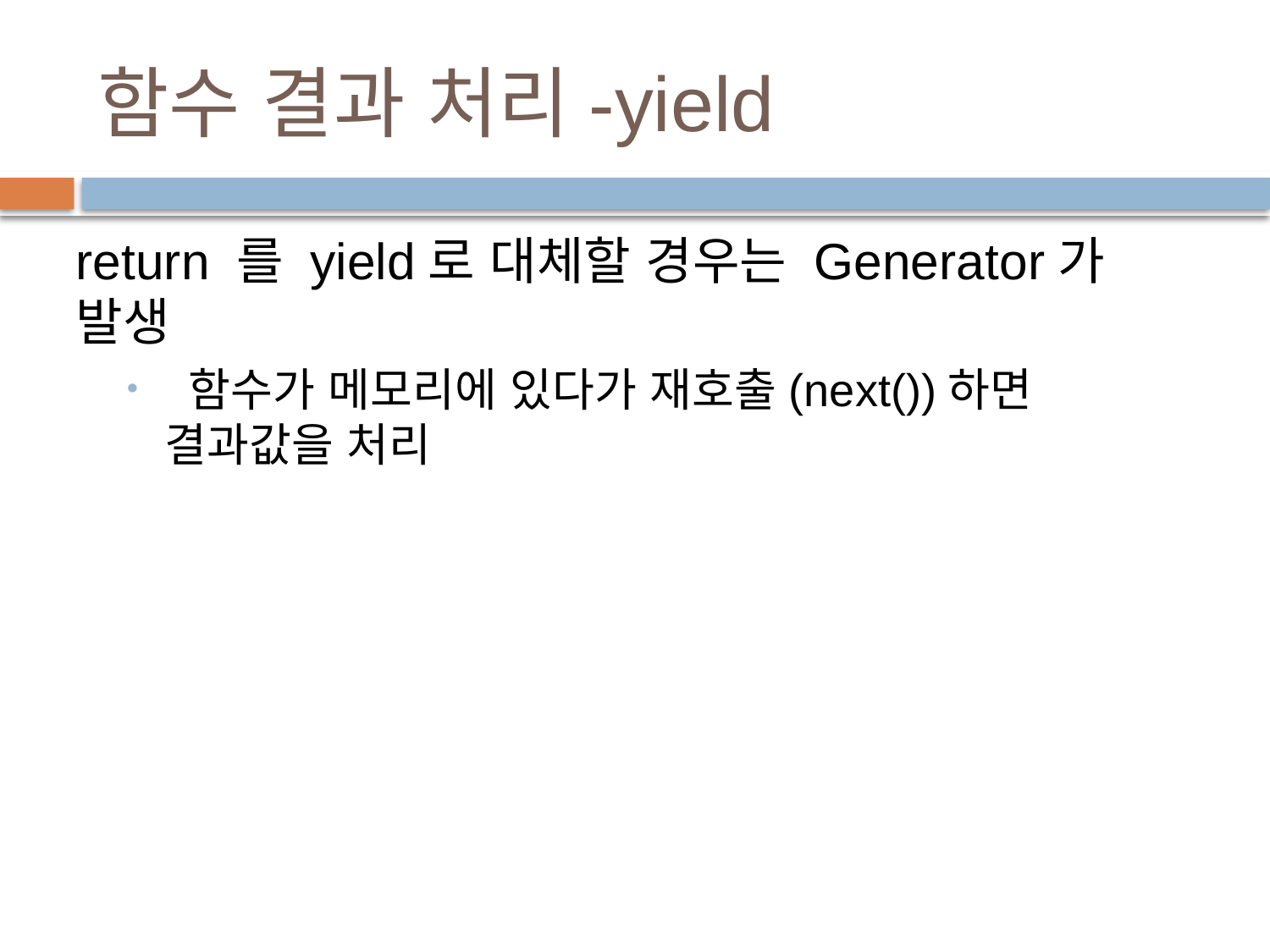

# 함수 결과 처리-yield
return 를 yield로 대체할 경우는 Generator가 발생
 함수가 메모리에 있다가 재호출(next())하면 결과값을 처리